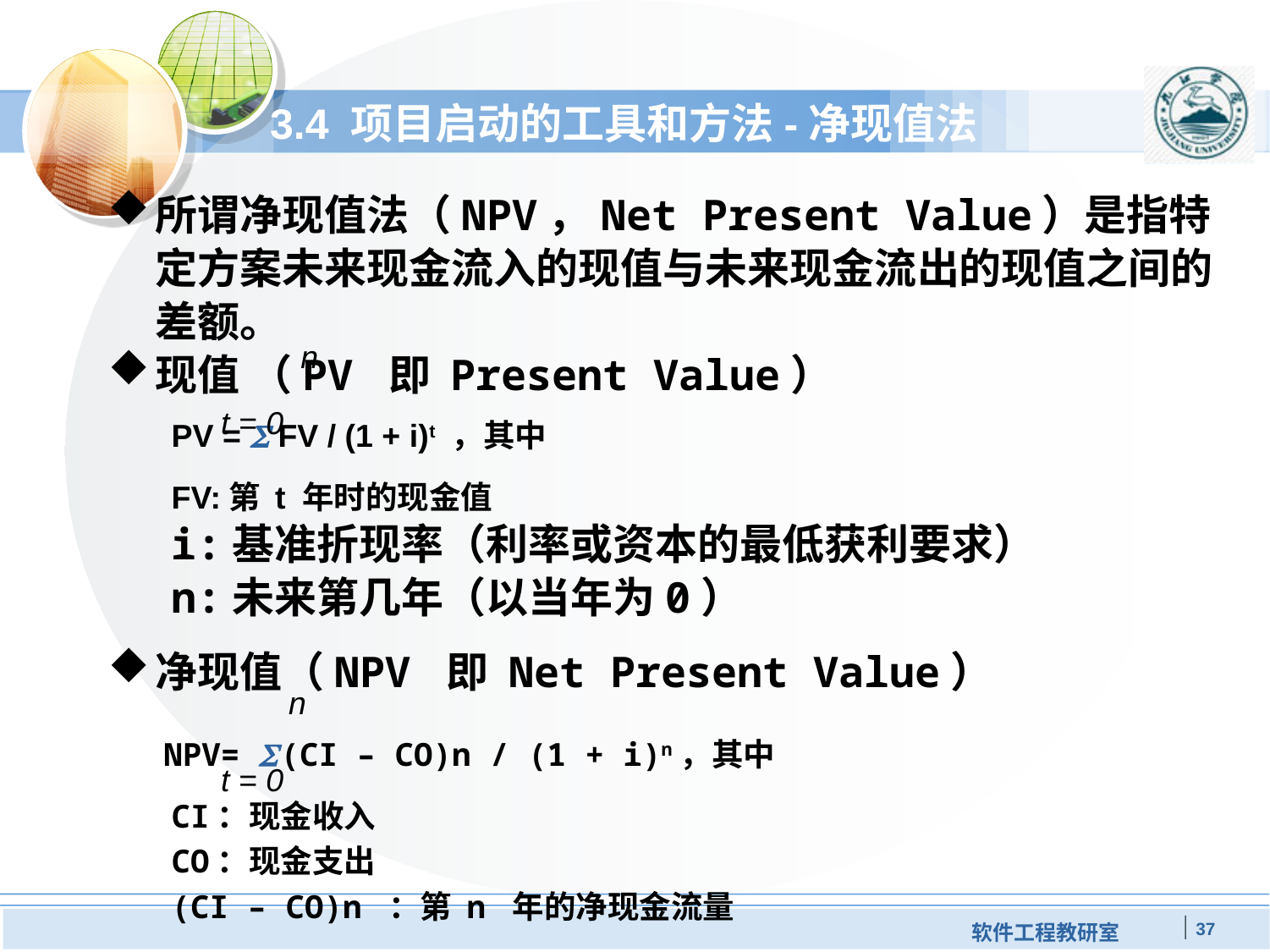

3.4 项目启动的工具和方法-净现值法
所谓净现值法（NPV，Net Present Value）是指特定方案未来现金流入的现值与未来现金流出的现值之间的差额。
现值 （PV 即 Present Value）
PV = Σ FV / (1 + i)t ，其中
FV:第 t 年时的现金值
i:基准折现率（利率或资本的最低获利要求）
n:未来第几年（以当年为0）
净现值（NPV 即 Net Present Value）
NPV= Σ (CI – CO)n / (1 + i)n，其中
CI：现金收入
CO：现金支出
(CI – CO)n ：第 n 年的净现金流量

n
 t = 0

n
 t = 0